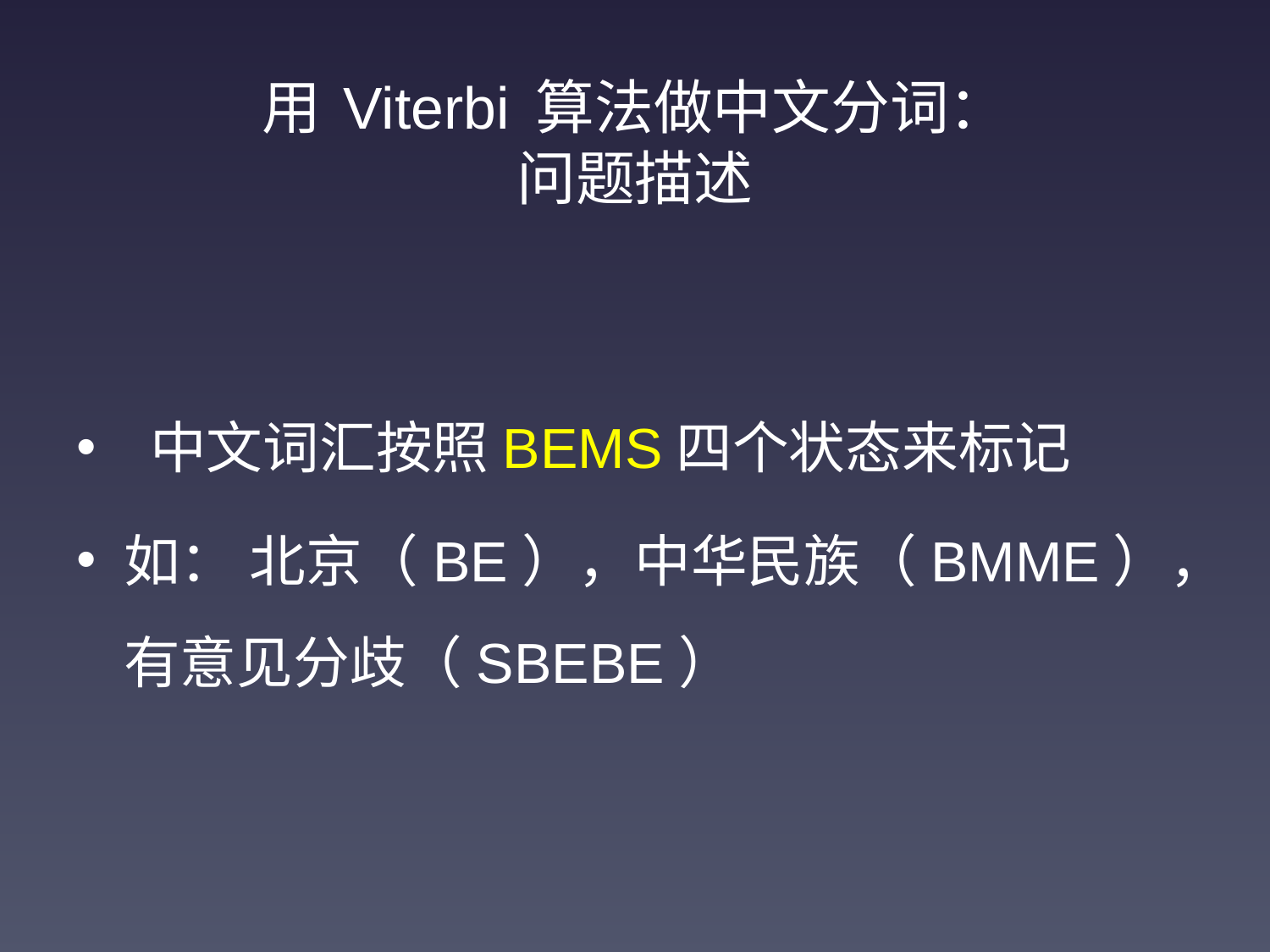

# 用 Viterbi 算法做中文分词： 问题描述
 中文词汇按照BEMS四个状态来标记
如： 北京（BE），中华民族（BMME），有意见分歧（SBEBE）